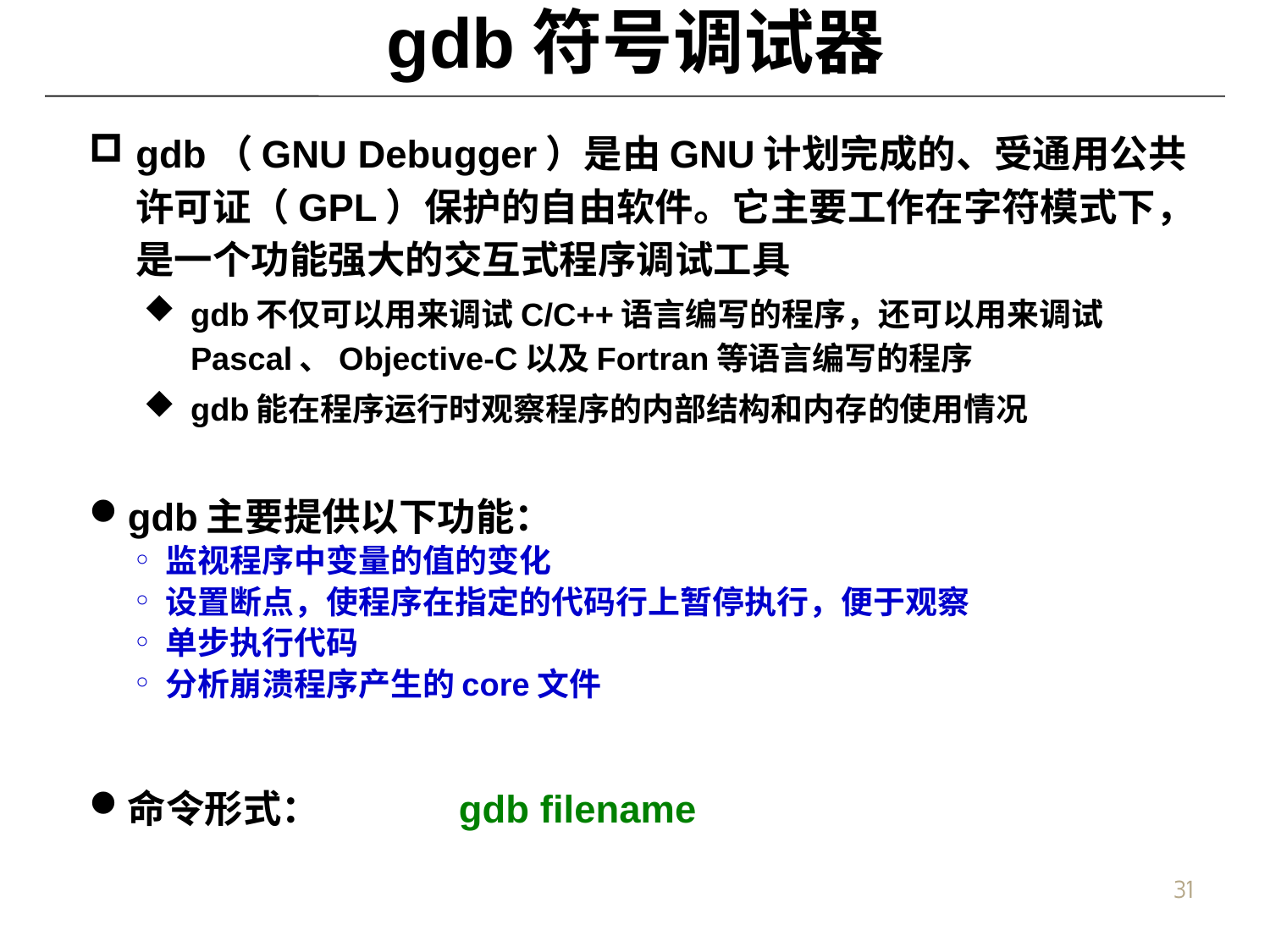

# gdb符号调试器
gdb（GNU Debugger）是由GNU计划完成的、受通用公共许可证（GPL）保护的自由软件。它主要工作在字符模式下，是一个功能强大的交互式程序调试工具
gdb不仅可以用来调试C/C++语言编写的程序，还可以用来调试Pascal、Objective-C以及Fortran等语言编写的程序
gdb能在程序运行时观察程序的内部结构和内存的使用情况

gdb主要提供以下功能：
监视程序中变量的值的变化
设置断点，使程序在指定的代码行上暂停执行，便于观察
单步执行代码
分析崩溃程序产生的core文件

命令形式：               gdb filename

31